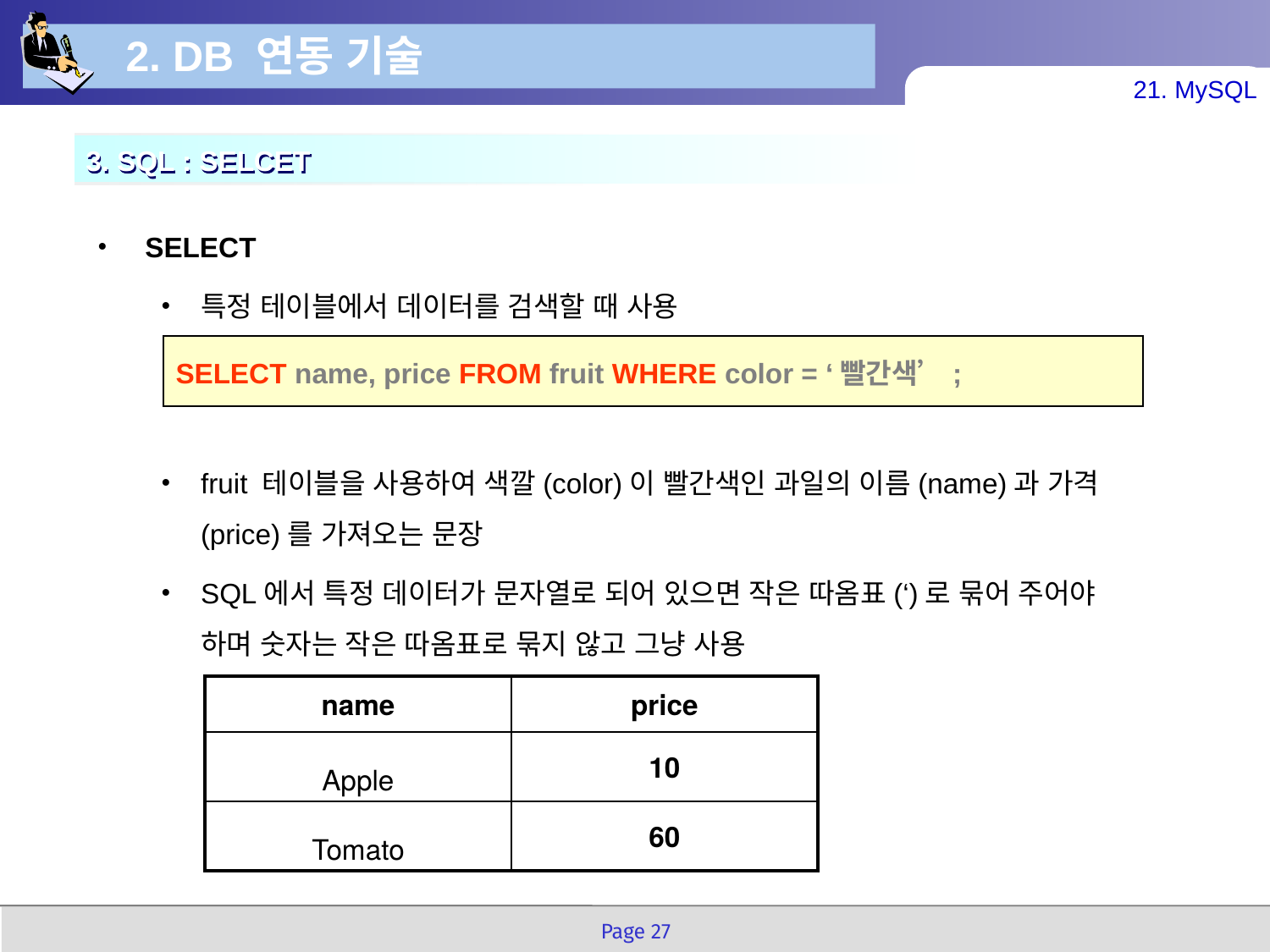

2. DB 연동 기술
21. MySQL

3. SQL : SELCET
SELECT
특정 테이블에서 데이터를 검색할 때 사용

fruit 테이블을 사용하여 색깔(color)이 빨간색인 과일의 이름(name)과 가격(price)를 가져오는 문장
SQL에서 특정 데이터가 문자열로 되어 있으면 작은 따옴표(‘)로 묶어 주어야 하며 숫자는 작은 따옴표로 묶지 않고 그냥 사용
SELECT name, price FROM fruit WHERE color = ‘빨간색’;
| name | price |
| --- | --- |
| Apple | 10 |
| Tomato | 60 |
Page 27